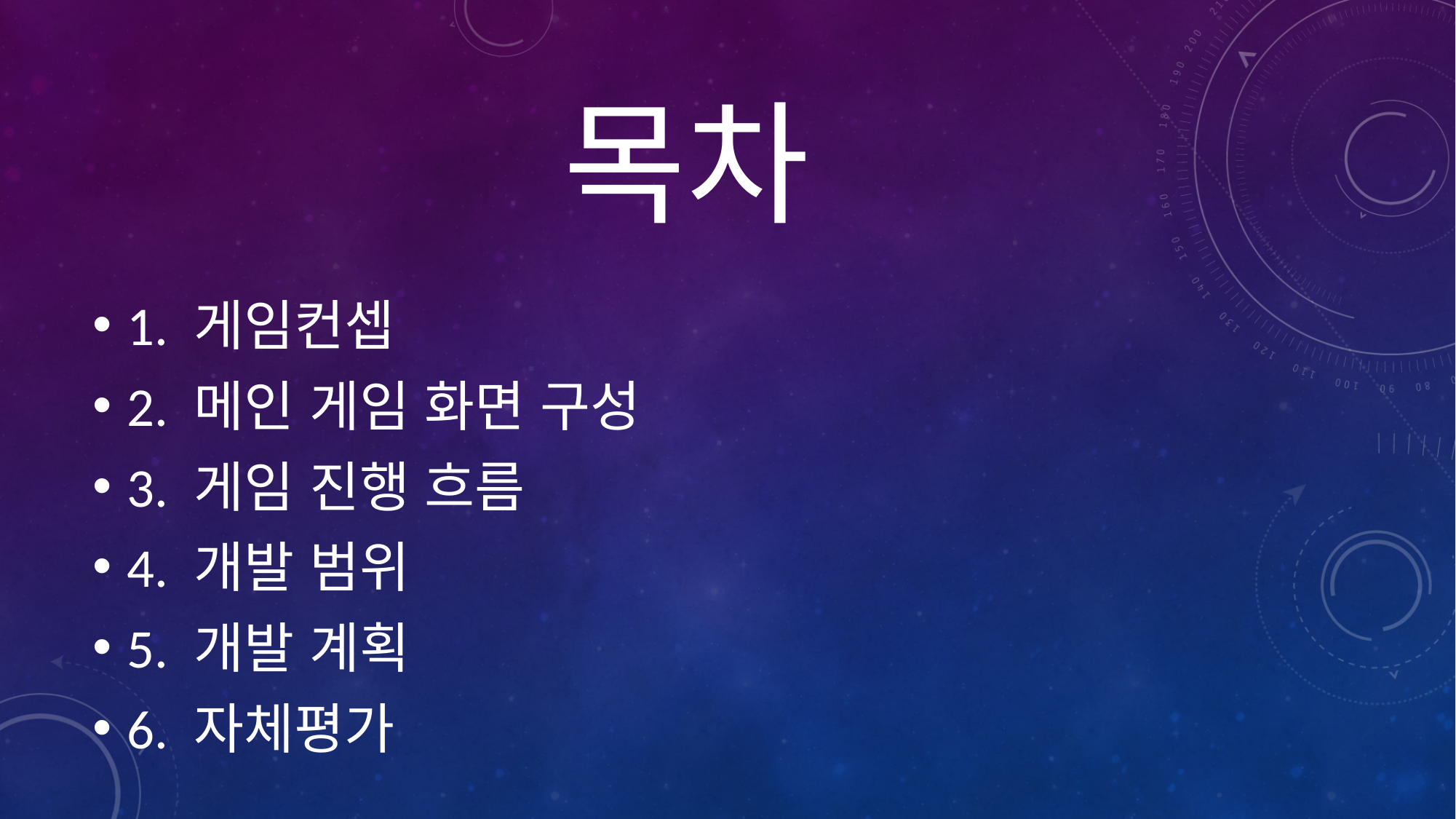

# 목차
1. 게임컨셉
2. 메인 게임 화면 구성
3. 게임 진행 흐름
4. 개발 범위
5. 개발 계획
6. 자체평가